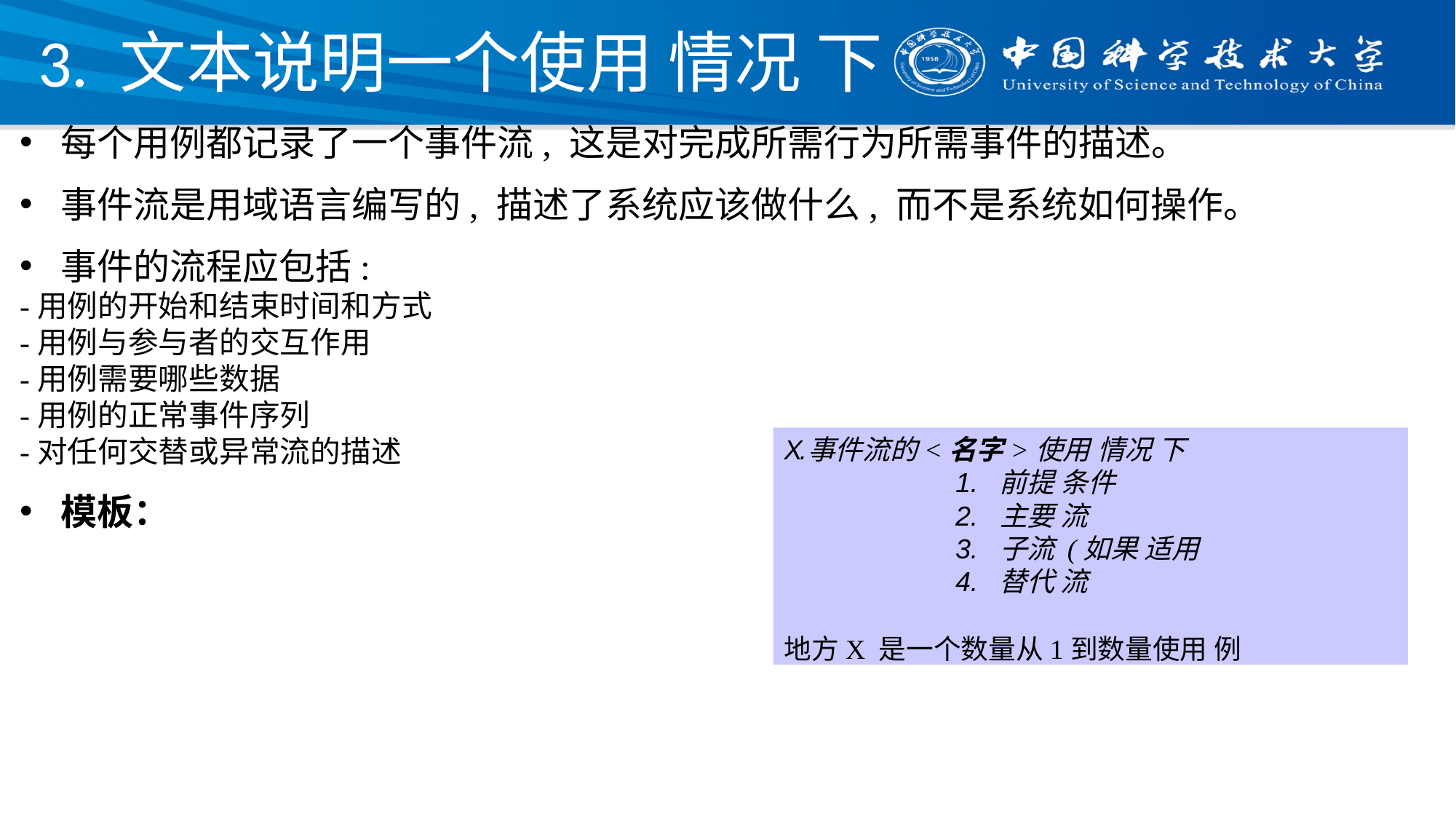

# 3. 文本说明一个使用 情况 下
每个用例都记录了一个事件流, 这是对完成所需行为所需事件的描述。
事件流是用域语言编写的, 描述了系统应该做什么, 而不是系统如何操作。
事件的流程应包括:
-用例的开始和结束时间和方式
-用例与参与者的交互作用
-用例需要哪些数据
-用例的正常事件序列
-对任何交替或异常流的描述
模板：
事件流的<名字>使用 情况 下
前提 条件
主要 流
子流 (如果 适用
替代 流

地方X 是一个数量从1到数量使用 例